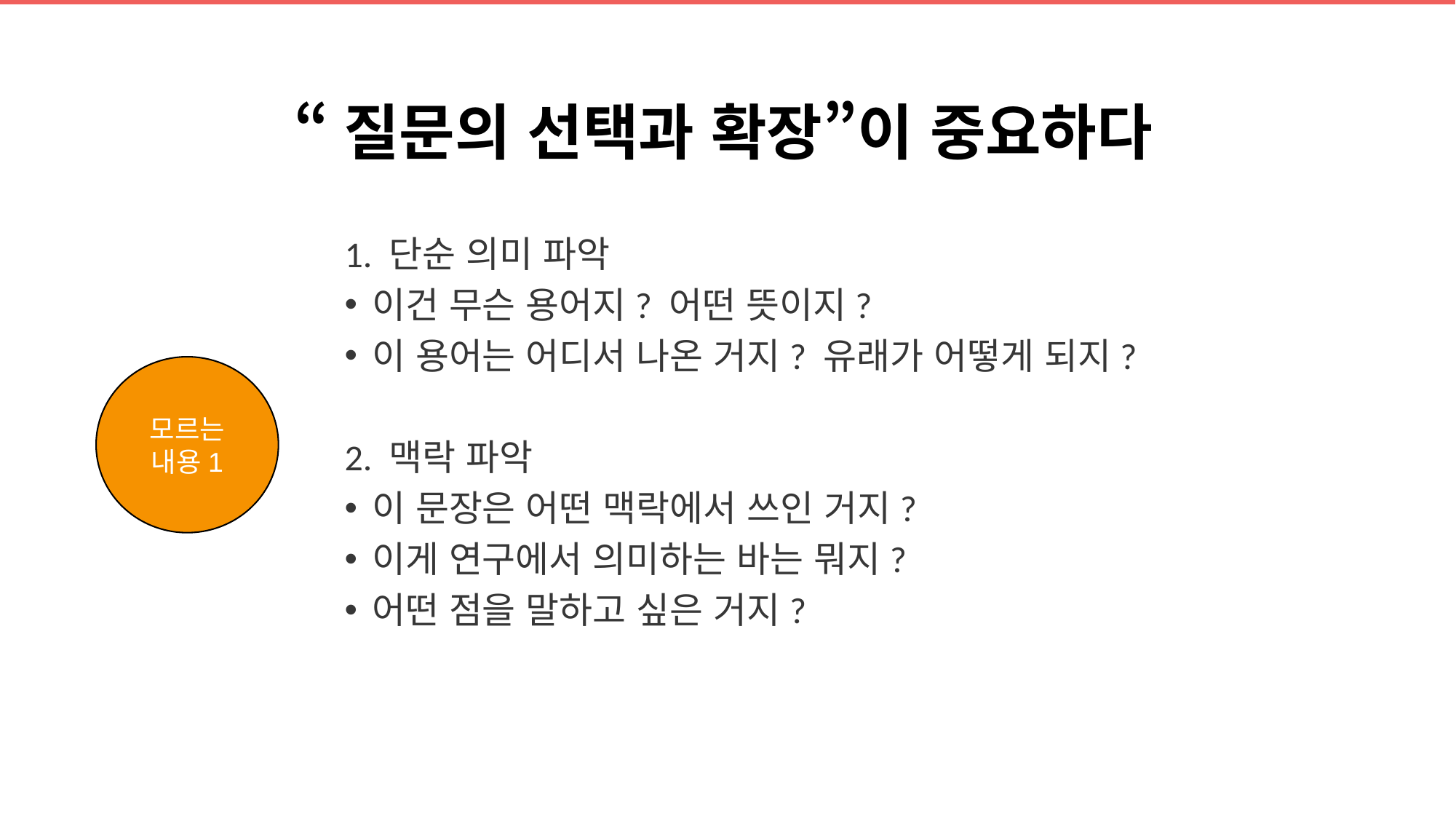

# “질문의 선택과 확장”이 중요하다
1. 단순 의미 파악
이건 무슨 용어지? 어떤 뜻이지?
이 용어는 어디서 나온 거지? 유래가 어떻게 되지?

2. 맥락 파악
이 문장은 어떤 맥락에서 쓰인 거지?
이게 연구에서 의미하는 바는 뭐지?
어떤 점을 말하고 싶은 거지?

모르는 내용1